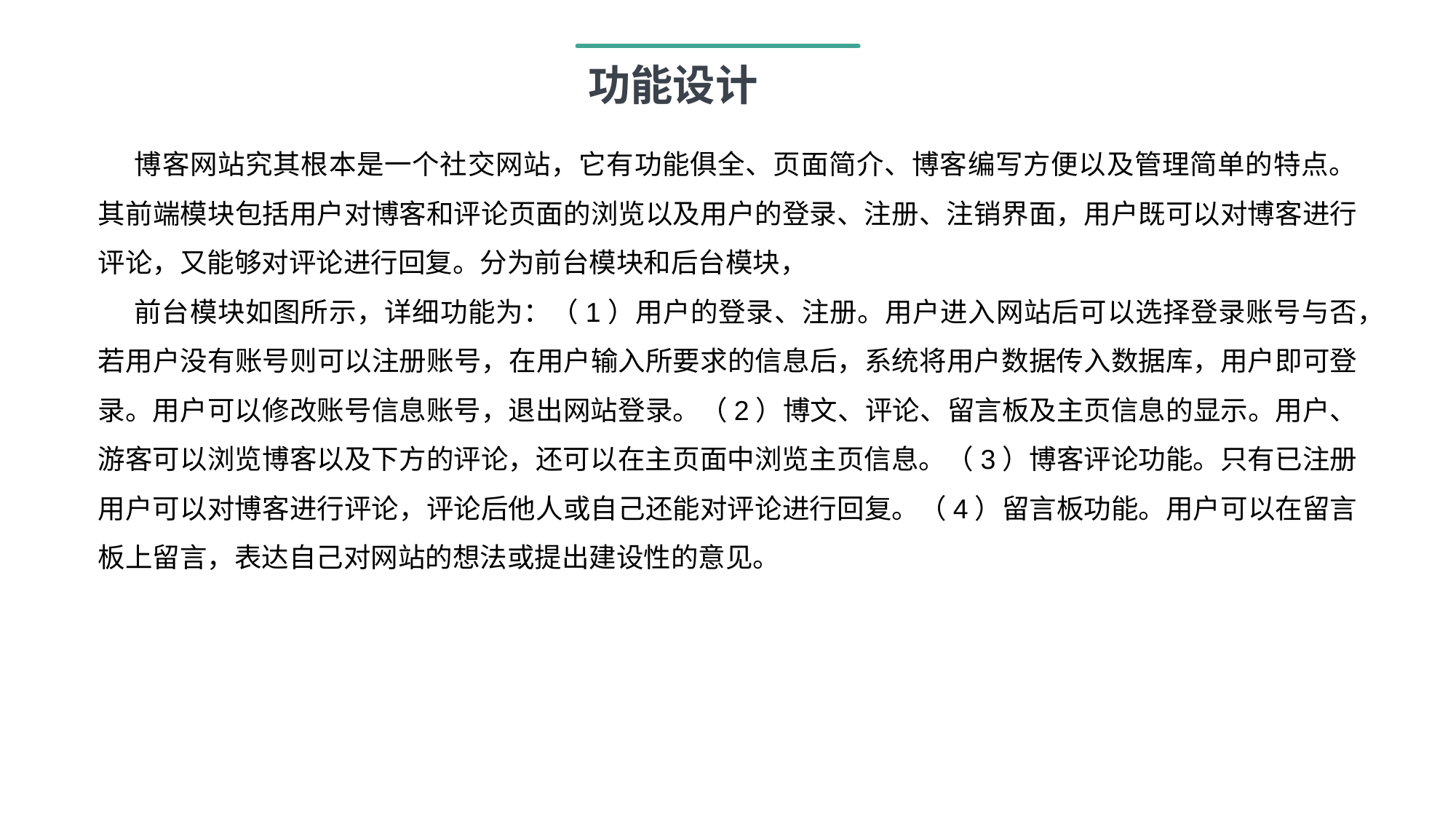

功能设计
博客网站究其根本是一个社交网站，它有功能俱全、页面简介、博客编写方便以及管理简单的特点。其前端模块包括用户对博客和评论页面的浏览以及用户的登录、注册、注销界面，用户既可以对博客进行评论，又能够对评论进行回复。分为前台模块和后台模块，
前台模块如图所示，详细功能为：（1）用户的登录、注册。用户进入网站后可以选择登录账号与否，若用户没有账号则可以注册账号，在用户输入所要求的信息后，系统将用户数据传入数据库，用户即可登录。用户可以修改账号信息账号，退出网站登录。（2）博文、评论、留言板及主页信息的显示。用户、游客可以浏览博客以及下方的评论，还可以在主页面中浏览主页信息。（3）博客评论功能。只有已注册用户可以对博客进行评论，评论后他人或自己还能对评论进行回复。（4）留言板功能。用户可以在留言板上留言，表达自己对网站的想法或提出建设性的意见。